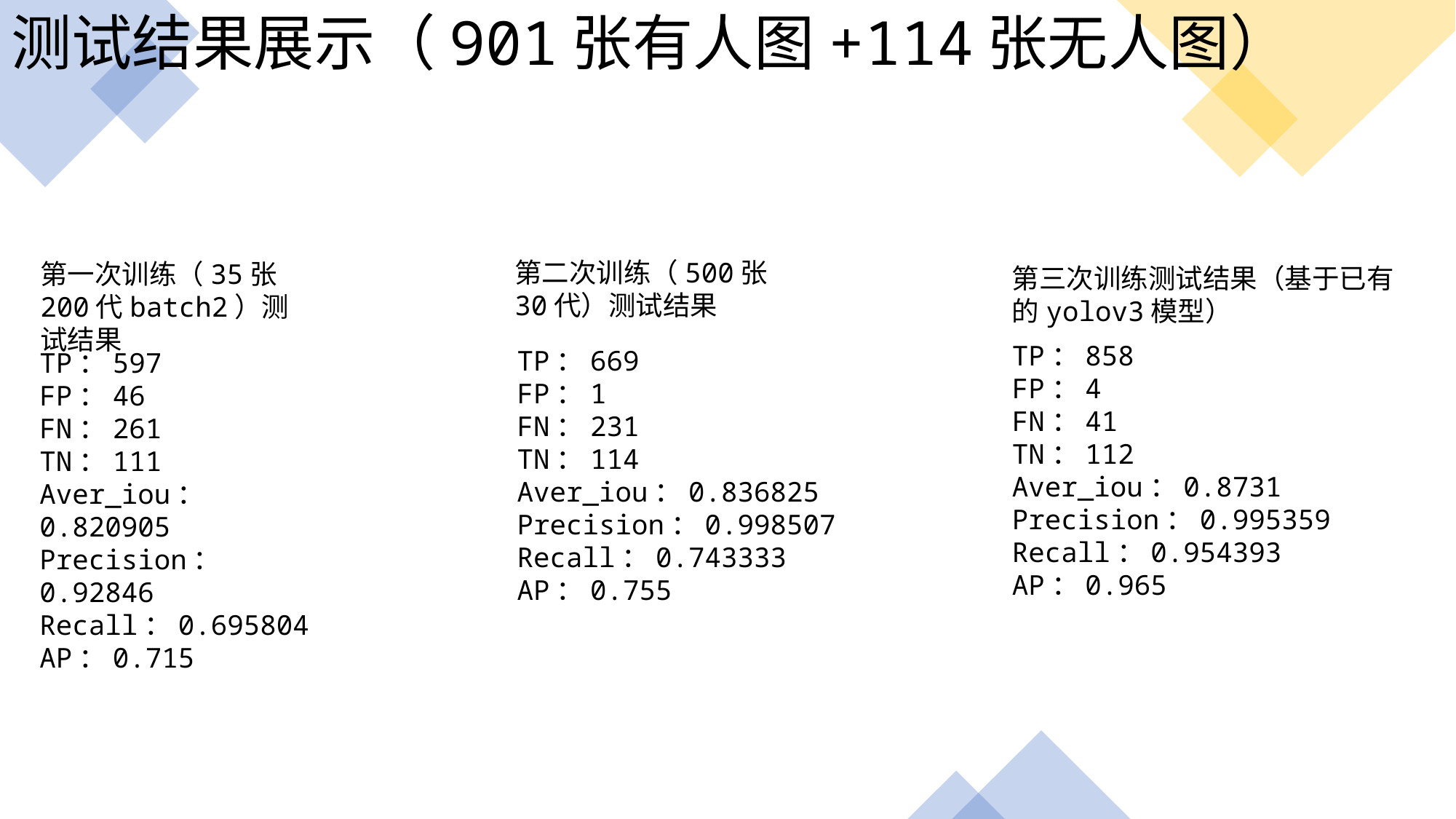

# 测试结果展示（901张有人图+114张无人图）

第二次训练（500张30代）测试结果
TP：669
FP：1
FN：231
TN：114
Aver_iou：0.836825
Precision：0.998507
Recall：0.743333
AP：0.755
第一次训练（35张200代batch2）测试结果
TP：597
FP：46
FN：261
TN：111
Aver_iou：0.820905
Precision：0.92846
Recall：0.695804
AP：0.715
第三次训练测试结果（基于已有的yolov3模型）
TP：858
FP：4
FN：41
TN：112
Aver_iou：0.8731
Precision：0.995359
Recall：0.954393
AP：0.965